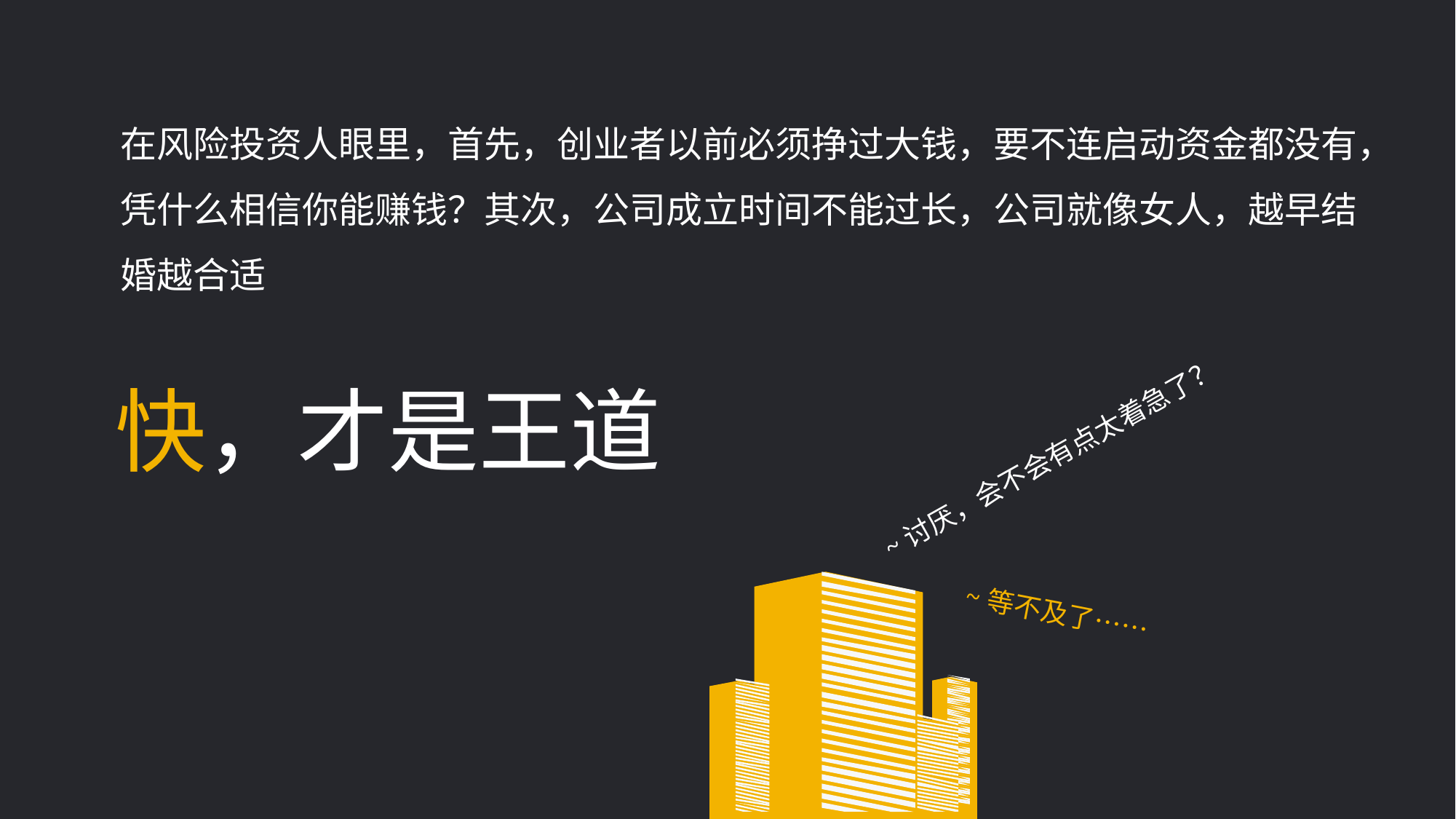

在风险投资人眼里，首先，创业者以前必须挣过大钱，要不连启动资金都没有，
凭什么相信你能赚钱？其次，公司成立时间不能过长，公司就像女人，越早结
婚越合适
快，才是王道
~讨厌，会不会有点太着急了？

~等不及了……